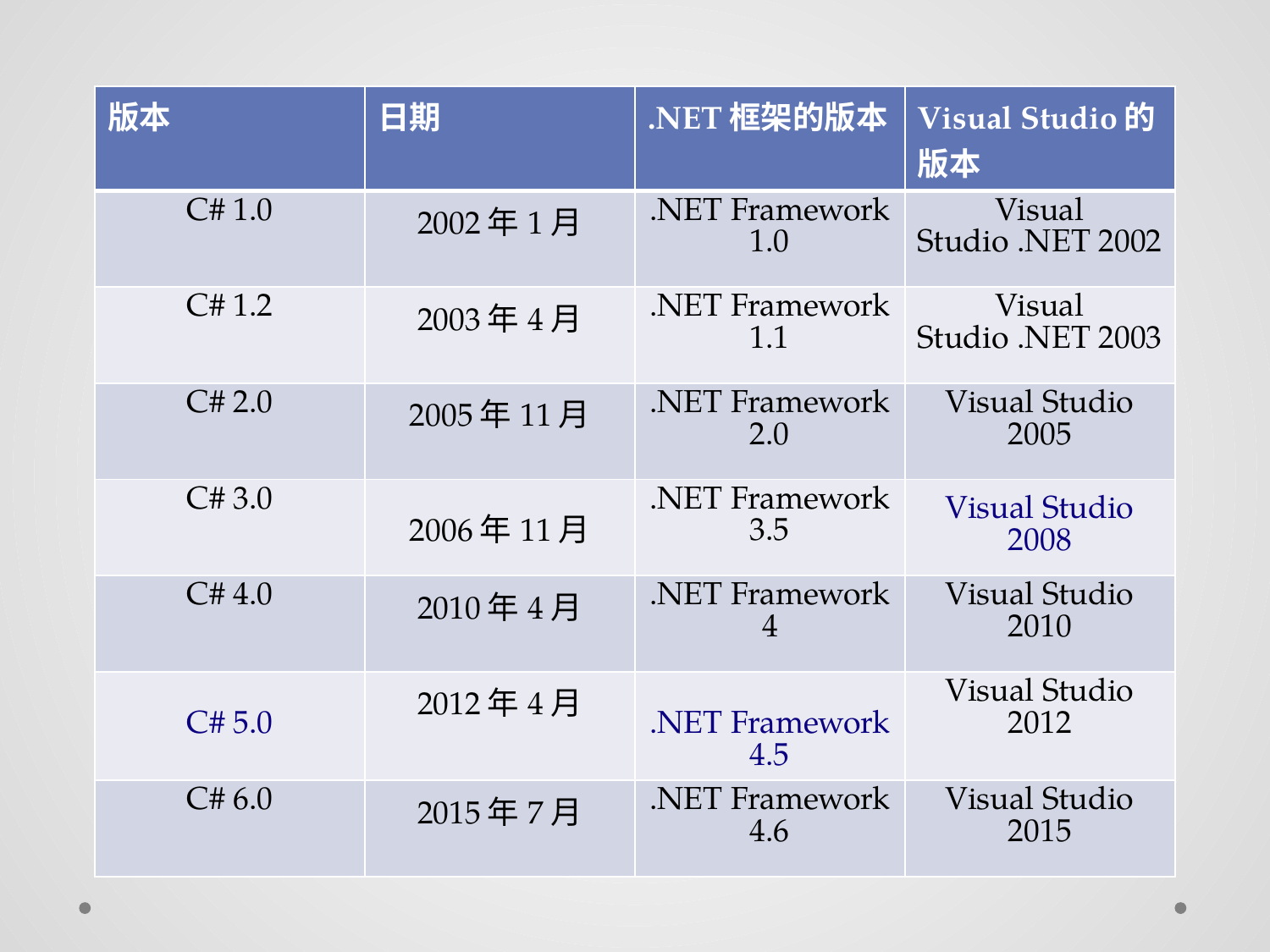

| 版本 | 日期 | .NET框架的版本 | Visual Studio的版本 |
| --- | --- | --- | --- |
| C# 1.0 | 2002年1月 | .NET Framework 1.0 | Visual Studio .NET 2002 |
| C# 1.2 | 2003年4月 | .NET Framework 1.1 | Visual Studio .NET 2003 |
| C# 2.0 | 2005年11月 | .NET Framework 2.0 | Visual Studio 2005 |
| C# 3.0 | 2006年11月 | .NET Framework 3.5 | Visual Studio 2008 |
| C# 4.0 | 2010年4月 | .NET Framework 4 | Visual Studio 2010 |
| C# 5.0 | 2012年4月 | .NET Framework 4.5 | Visual Studio 2012 |
| C# 6.0 | 2015年7月 | .NET Framework 4.6 | Visual Studio 2015 |